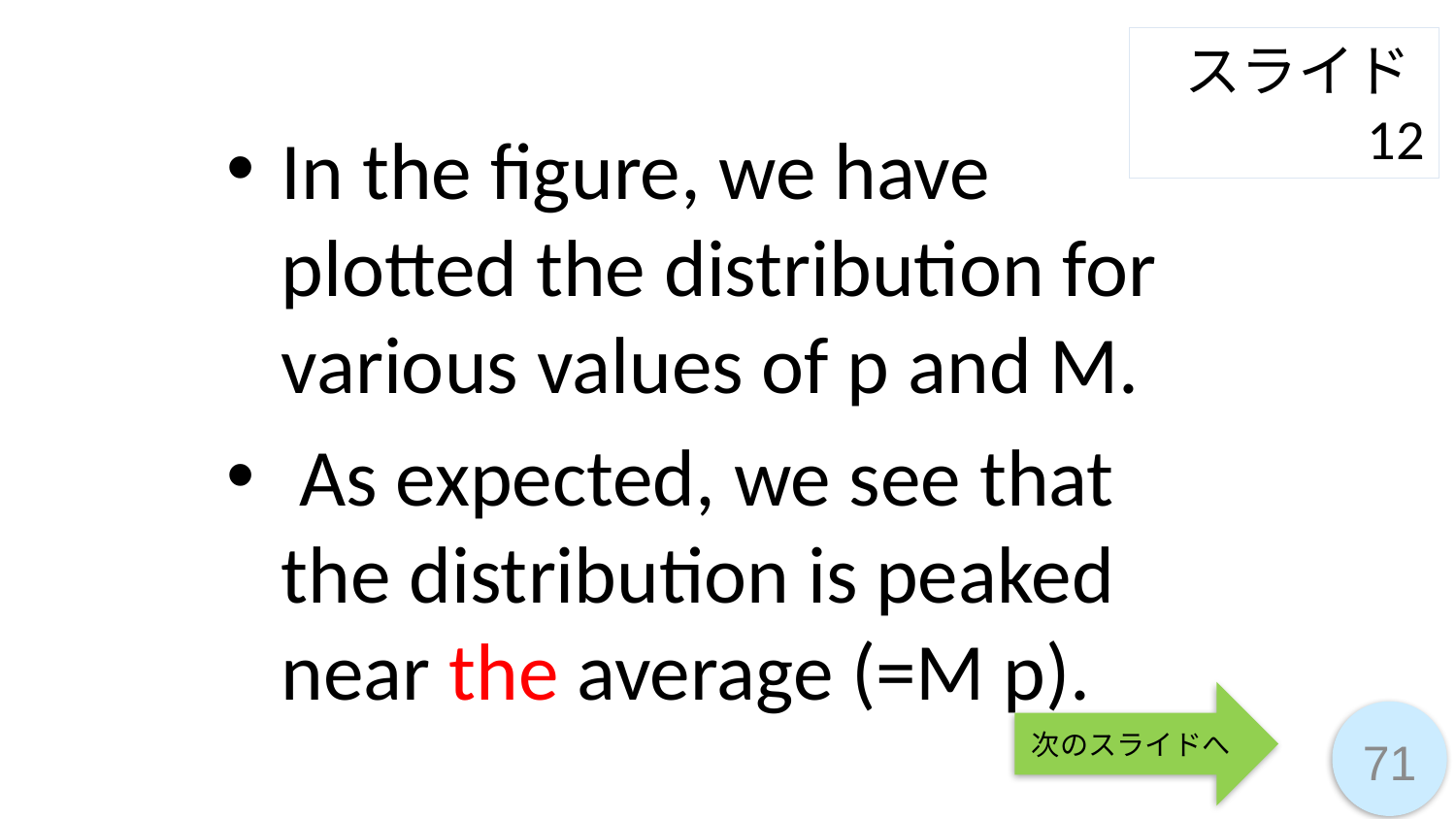

スライド12
In the figure, we have plotted the distribution for various values of p and M.
 As expected, we see that the distribution is peaked near the average (=M p).
次のスライドへ
71